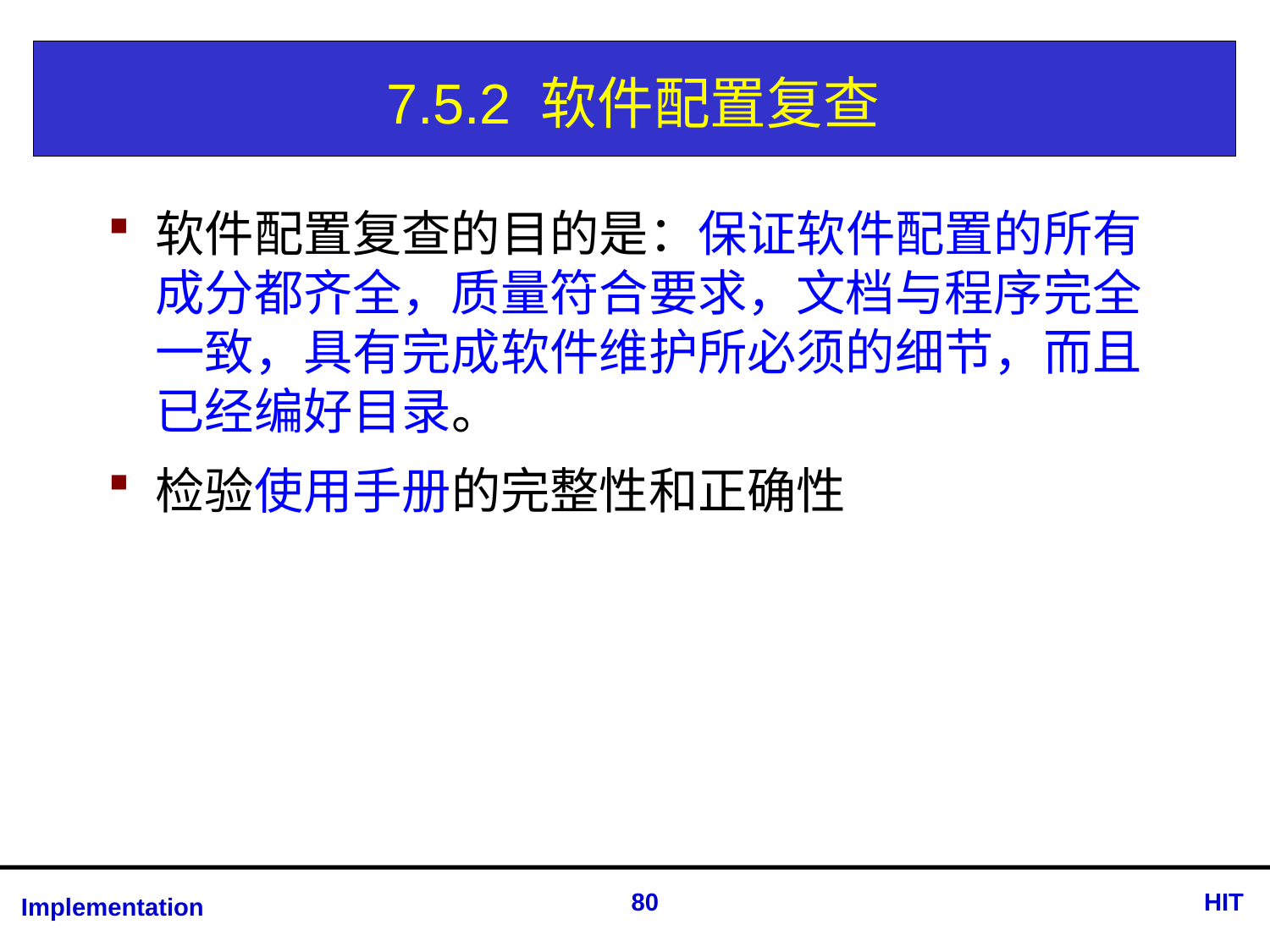

# 7.5.2 软件配置复查
软件配置复查的目的是：保证软件配置的所有成分都齐全，质量符合要求，文档与程序完全一致，具有完成软件维护所必须的细节，而且已经编好目录。
检验使用手册的完整性和正确性